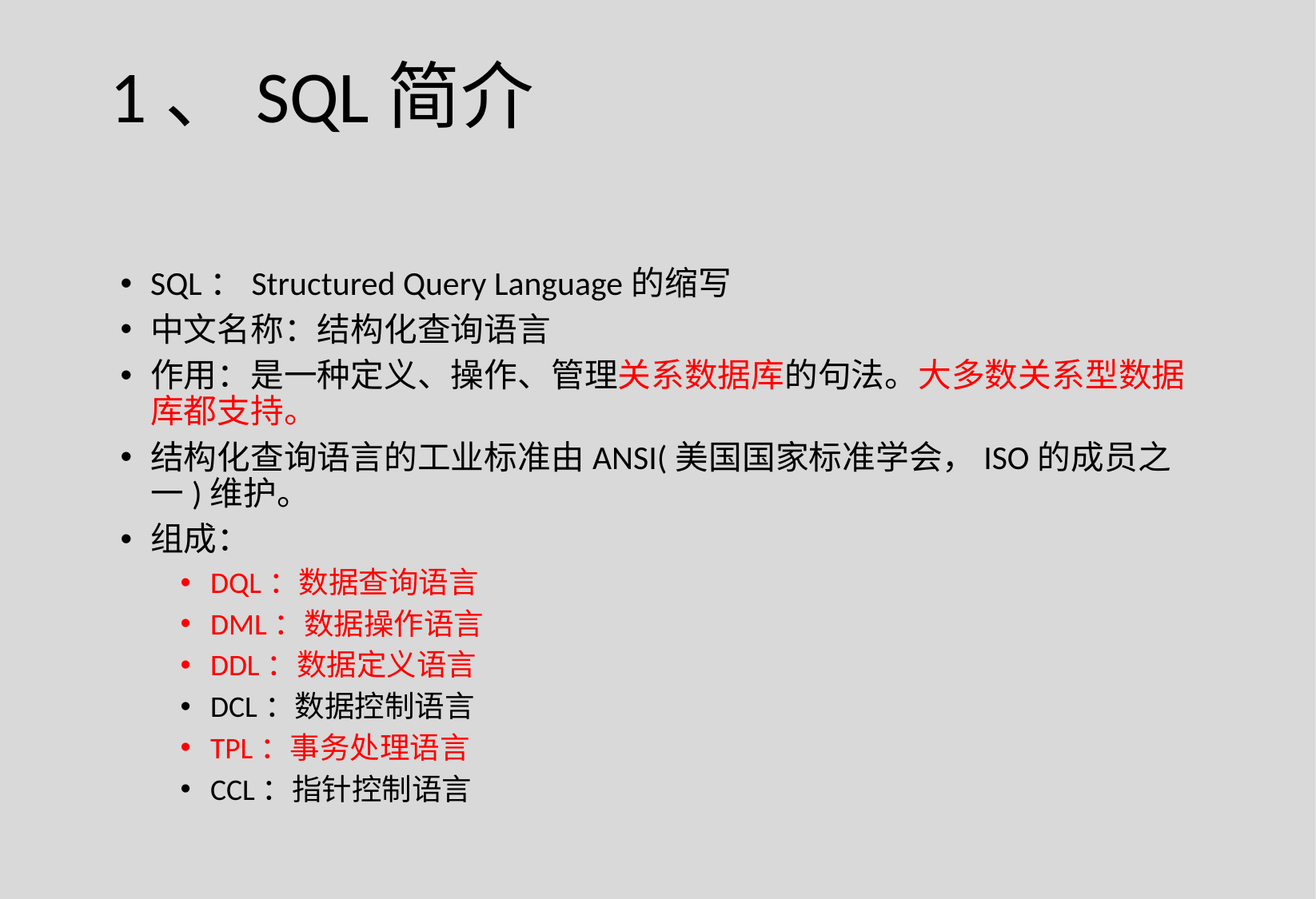

1、SQL简介
SQL：Structured Query Language的缩写
中文名称：结构化查询语言
作用：是一种定义、操作、管理关系数据库的句法。大多数关系型数据库都支持。
结构化查询语言的工业标准由ANSI(美国国家标准学会，ISO的成员之一)维护。
组成：
DQL：数据查询语言
DML：数据操作语言
DDL：数据定义语言
DCL：数据控制语言
TPL：事务处理语言
CCL：指针控制语言